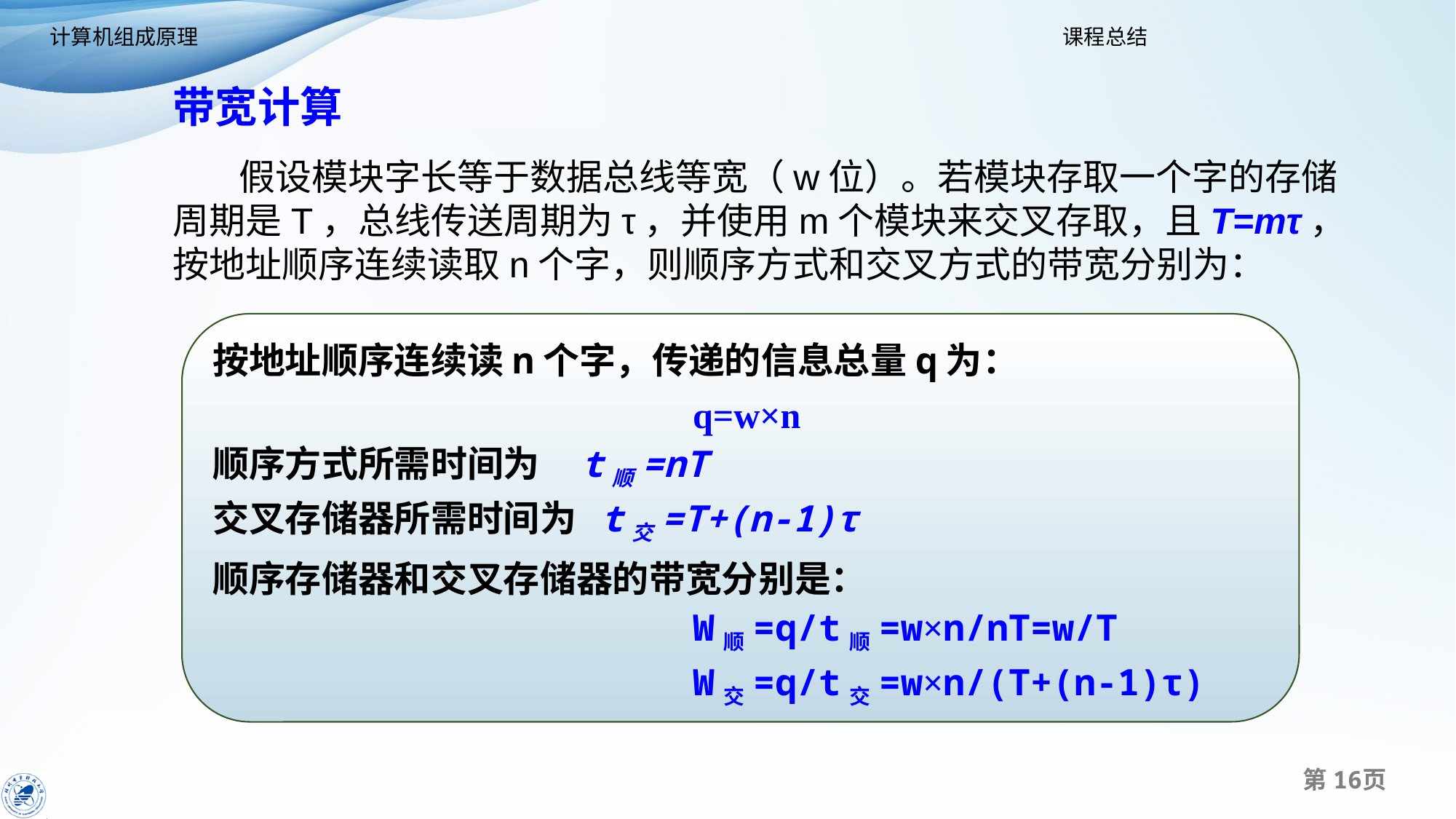

带宽计算
       假设模块字长等于数据总线等宽（w位）。若模块存取一个字的存储周期是T，总线传送周期为τ，并使用m个模块来交叉存取，且T=mτ，按地址顺序连续读取n个字，则顺序方式和交叉方式的带宽分别为：

按地址顺序连续读n个字，传递的信息总量q为：
                      q=w×n
顺序方式所需时间为    t顺=nT
交叉存储器所需时间为  t交=T+(n-1)τ
顺序存储器和交叉存储器的带宽分别是：
                      W顺=q/t顺=w×n/nT=w/T
                      W交=q/t交=w×n/(T+(n-1)τ)